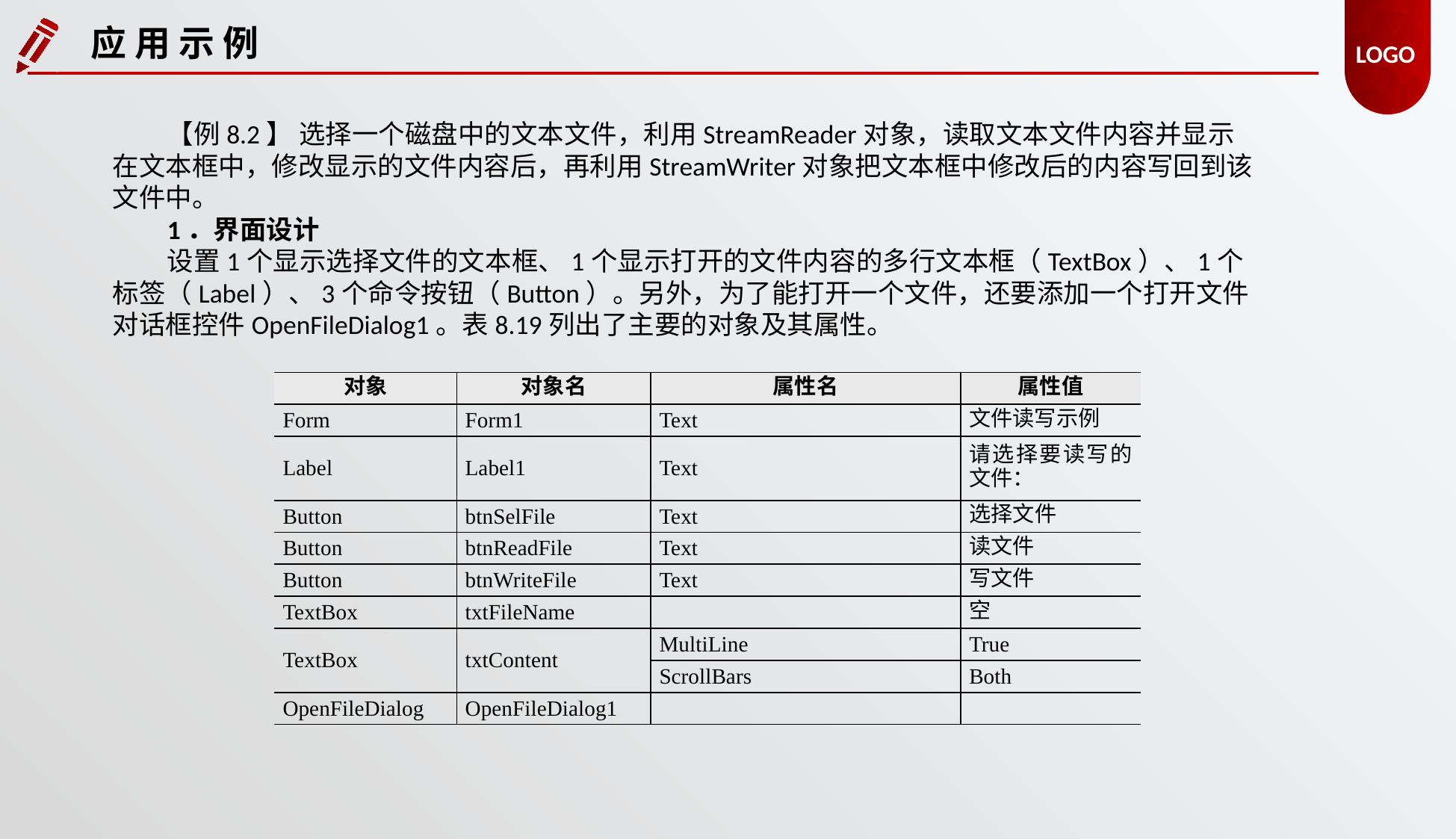

应 用 示 例
【例8.2】 选择一个磁盘中的文本文件，利用StreamReader对象，读取文本文件内容并显示在文本框中，修改显示的文件内容后，再利用StreamWriter对象把文本框中修改后的内容写回到该文件中。
1．界面设计
设置1个显示选择文件的文本框、1个显示打开的文件内容的多行文本框（TextBox）、1个标签（Label）、3个命令按钮（Button）。另外，为了能打开一个文件，还要添加一个打开文件对话框控件OpenFileDialog1。表8.19列出了主要的对象及其属性。
| 对象 | 对象名 | 属性名 | 属性值 |
| --- | --- | --- | --- |
| Form | Form1 | Text | 文件读写示例 |
| Label | Label1 | Text | 请选择要读写的文件： |
| Button | btnSelFile | Text | 选择文件 |
| Button | btnReadFile | Text | 读文件 |
| Button | btnWriteFile | Text | 写文件 |
| TextBox | txtFileName |  | 空 |
| TextBox | txtContent | MultiLine | True |
|  |  | ScrollBars | Both |
| OpenFileDialog | OpenFileDialog1 |  |  |